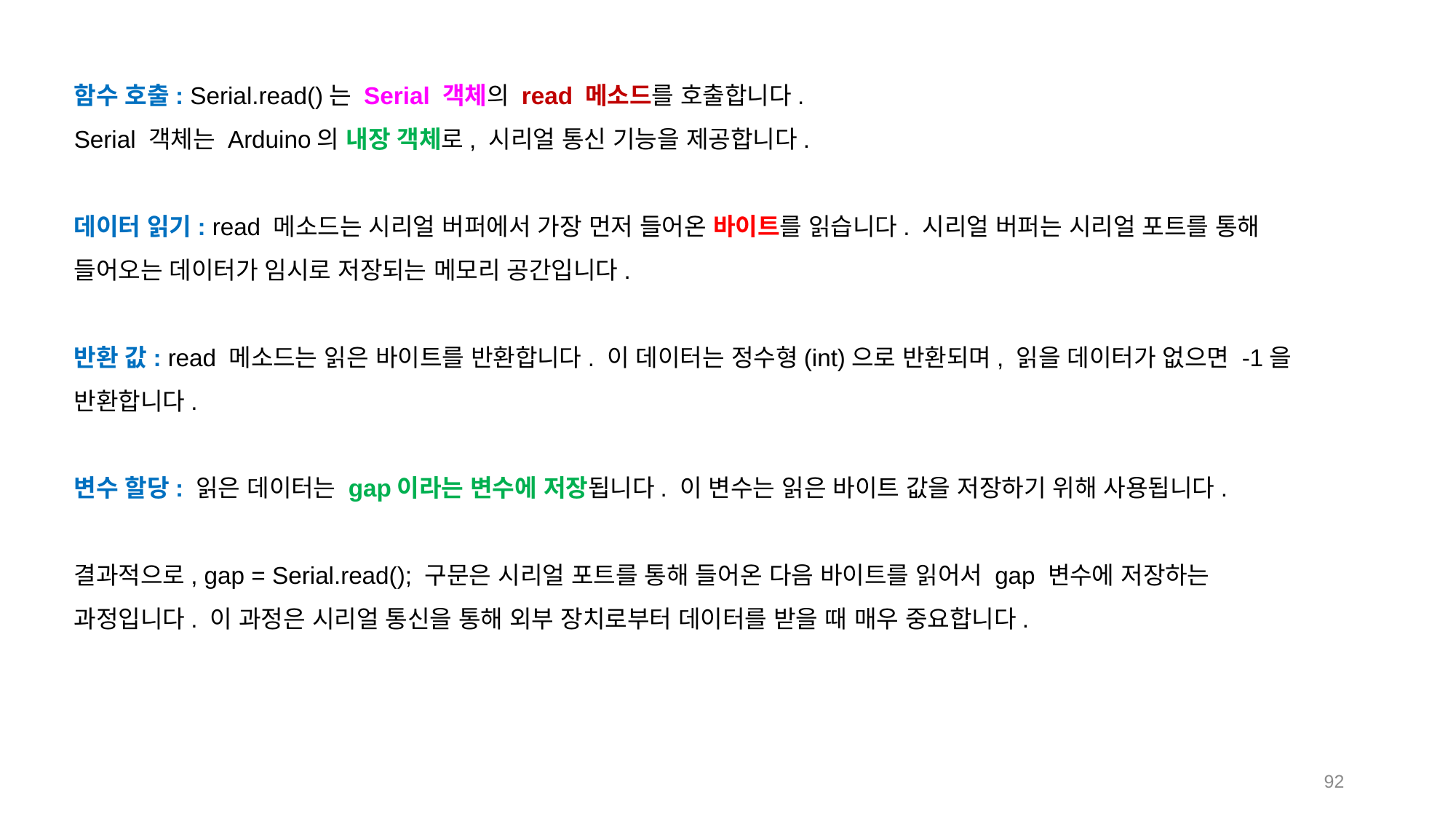

함수 호출: Serial.read()는 Serial 객체의 read 메소드를 호출합니다.
Serial 객체는 Arduino의 내장 객체로, 시리얼 통신 기능을 제공합니다.

데이터 읽기: read 메소드는 시리얼 버퍼에서 가장 먼저 들어온 바이트를 읽습니다. 시리얼 버퍼는 시리얼 포트를 통해 들어오는 데이터가 임시로 저장되는 메모리 공간입니다.

반환 값: read 메소드는 읽은 바이트를 반환합니다. 이 데이터는 정수형(int)으로 반환되며, 읽을 데이터가 없으면 -1을 반환합니다.

변수 할당: 읽은 데이터는 gap이라는 변수에 저장됩니다. 이 변수는 읽은 바이트 값을 저장하기 위해 사용됩니다.

결과적으로, gap = Serial.read(); 구문은 시리얼 포트를 통해 들어온 다음 바이트를 읽어서 gap 변수에 저장하는 과정입니다. 이 과정은 시리얼 통신을 통해 외부 장치로부터 데이터를 받을 때 매우 중요합니다.
92